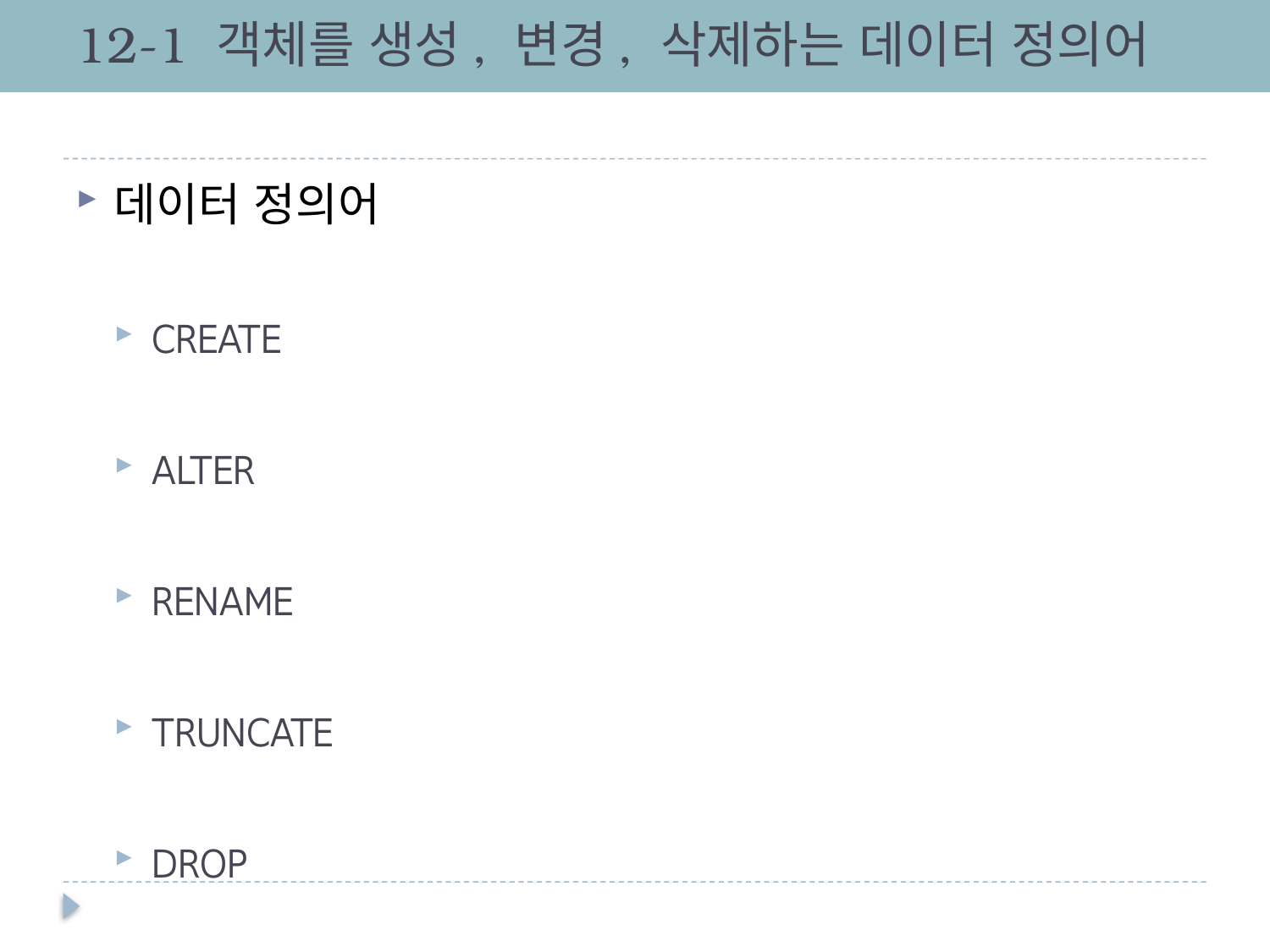

# 12-1 객체를 생성, 변경, 삭제하는 데이터 정의어
데이터 정의어

CREATE

ALTER

RENAME

TRUNCATE

DROP